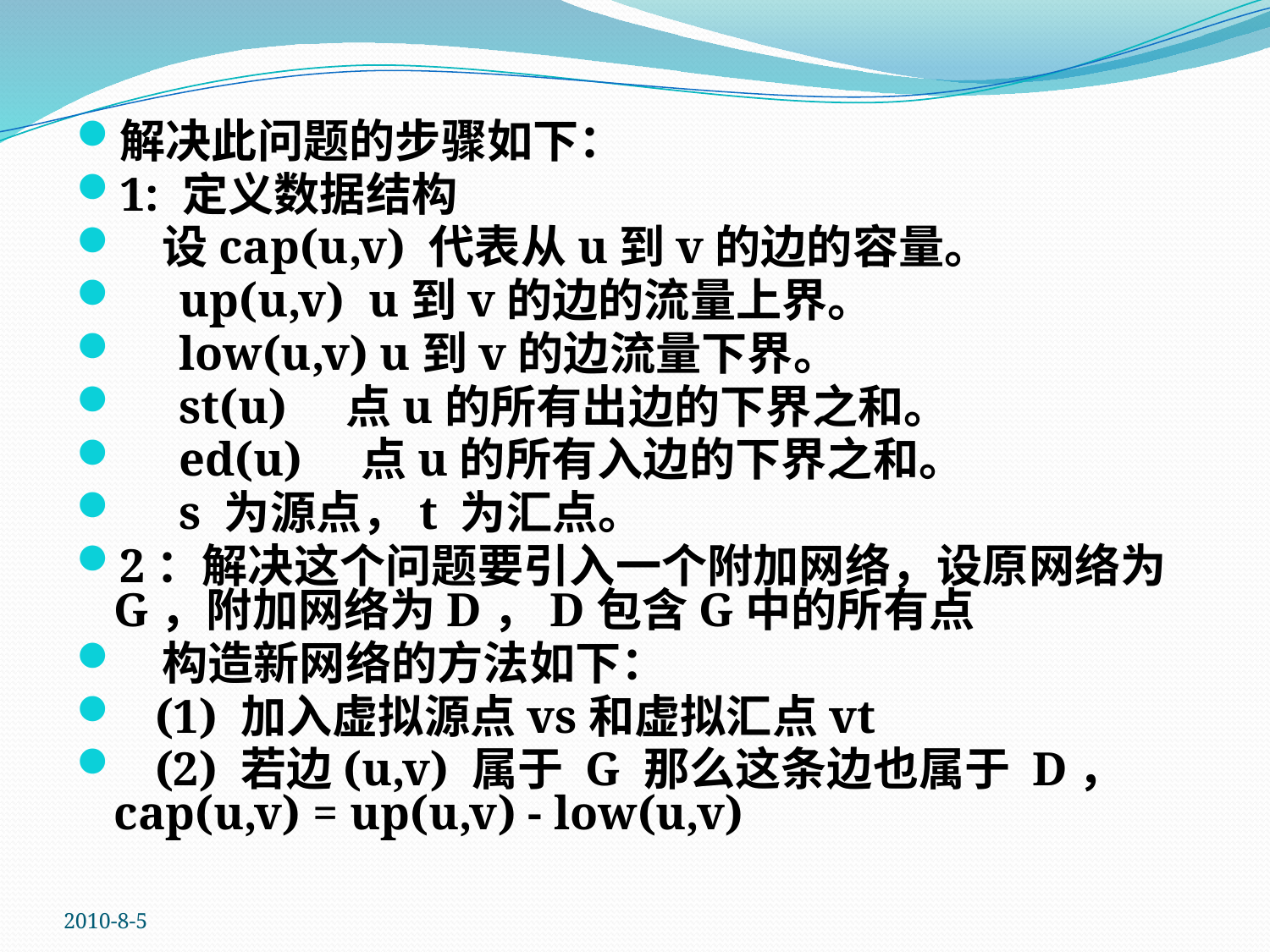

解决此问题的步骤如下：
1: 定义数据结构
   设cap(u,v) 代表从u到v的边的容量。
     up(u,v)  u到v的边的流量上界。
     low(u,v) u到v的边流量下界。
     st(u)    点u的所有出边的下界之和。
     ed(u)    点u的所有入边的下界之和。
     s 为源点，t 为汇点。
2：解决这个问题要引入一个附加网络，设原网络为G，附加网络为D，D包含G中的所有点
   构造新网络的方法如下：
   (1) 加入虚拟源点vs和虚拟汇点vt
   (2) 若边(u,v) 属于 G 那么这条边也属于 D， cap(u,v) = up(u,v) - low(u,v)
2010-8-5